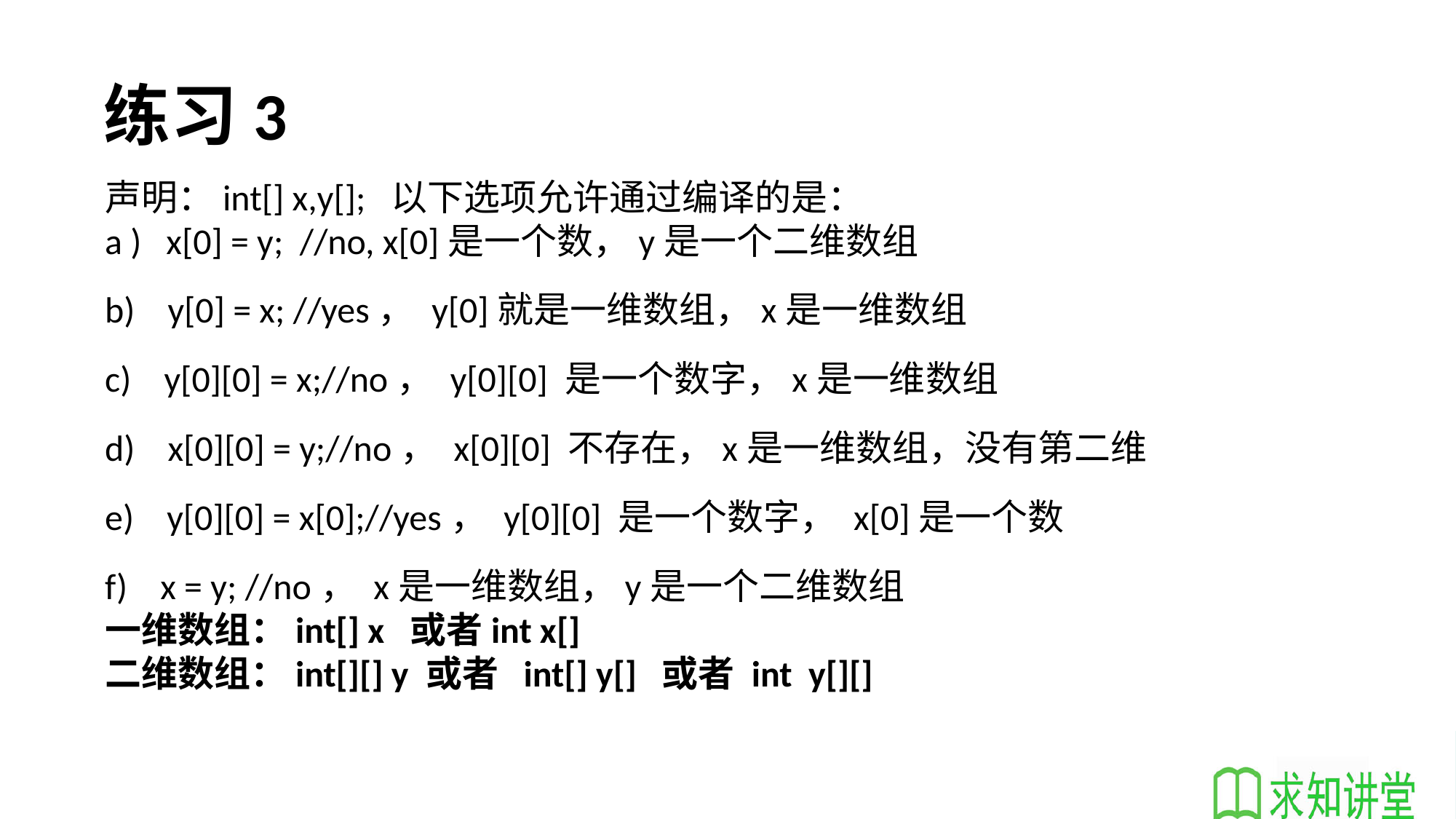

# 练习3
声明：int[] x,y[];  以下选项允许通过编译的是：
a )   x[0] = y;  //no, x[0]是一个数，y是一个二维数组

b)    y[0] = x; //yes， y[0]就是一维数组，x是一维数组

c)    y[0][0] = x;//no， y[0][0] 是一个数字，x是一维数组

d)    x[0][0] = y;//no， x[0][0] 不存在，x是一维数组，没有第二维

e)    y[0][0] = x[0];//yes， y[0][0] 是一个数字， x[0]是一个数

f)    x = y; //no， x是一维数组，y是一个二维数组
一维数组：int[] x  或者int x[]
二维数组：int[][] y 或者  int[] y[]  或者 int  y[][]